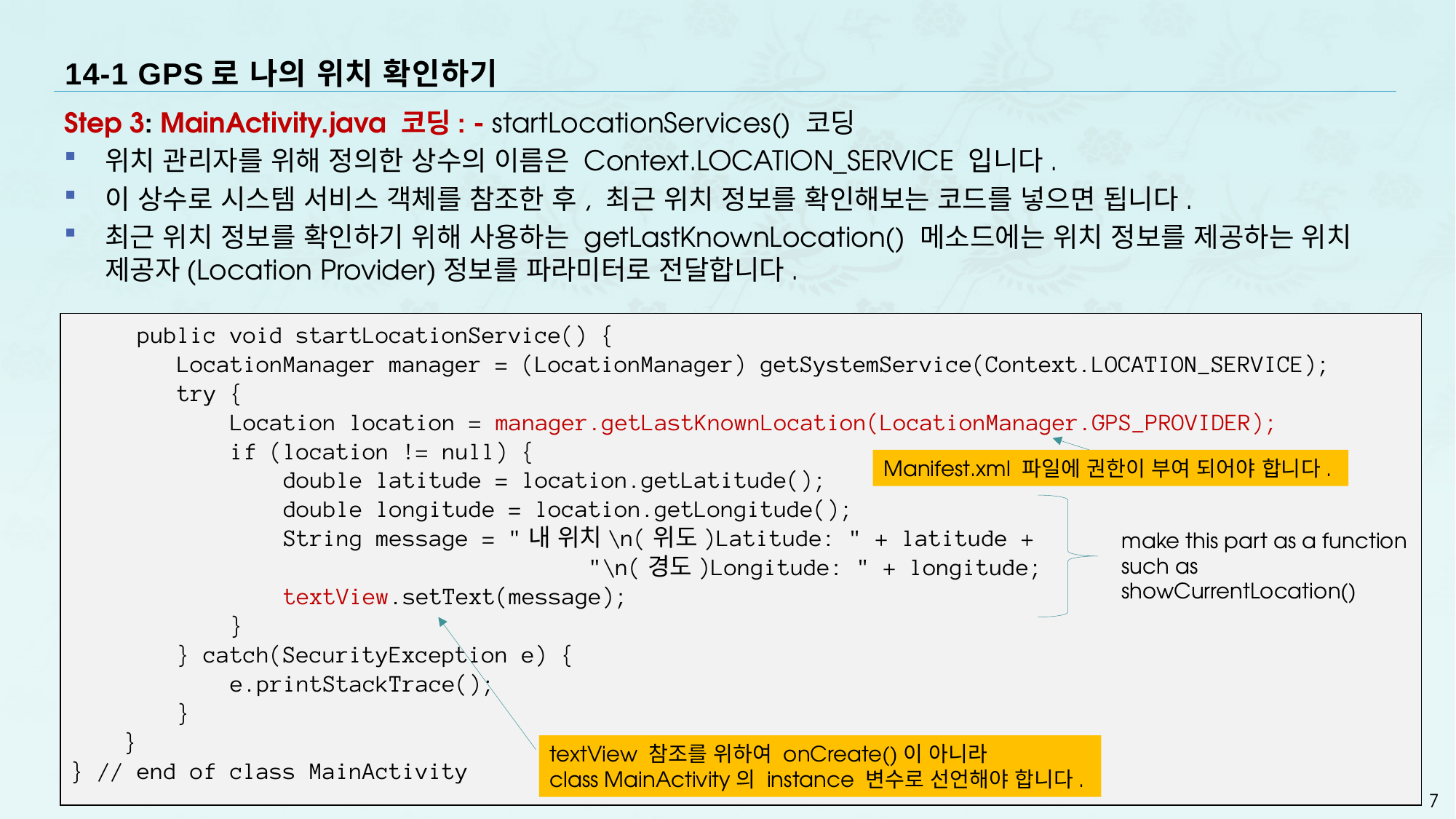

# 14-1 GPS로 나의 위치 확인하기
Step 3: MainActivity.java 코딩: - startLocationServices() 코딩
위치 관리자를 위해 정의한 상수의 이름은 Context.LOCATION_SERVICE 입니다.
이 상수로 시스템 서비스 객체를 참조한 후, 최근 위치 정보를 확인해보는 코드를 넣으면 됩니다.
최근 위치 정보를 확인하기 위해 사용하는 getLastKnownLocation() 메소드에는 위치 정보를 제공하는 위치 제공자(Location Provider)정보를 파라미터로 전달합니다.

     public void startLocationService() {
        LocationManager manager = (LocationManager) getSystemService(Context.LOCATION_SERVICE);
        try {
            Location location = manager.getLastKnownLocation(LocationManager.GPS_PROVIDER);
            if (location != null) {
                double latitude = location.getLatitude();
                double longitude = location.getLongitude();
                String message = "내 위치\n(위도)Latitude: " + latitude +
                                       "\n(경도)Longitude: " + longitude;
                textView.setText(message);
            }
        } catch(SecurityException e) {
            e.printStackTrace();
        }
    }
} // end of class MainActivity
Manifest.xml 파일에 권한이 부여 되어야 합니다.
오류가 발생하면, 적절한 조치를 취하십시오.

make this part as a function
such as showCurrentLocation()
textView를 참조할 수 있도록 선언하고 참조해야 합니다.
textView 참조를 위하여 onCreate()이 아니라
class MainActivity의 instance 변수로 선언해야 합니다.
7